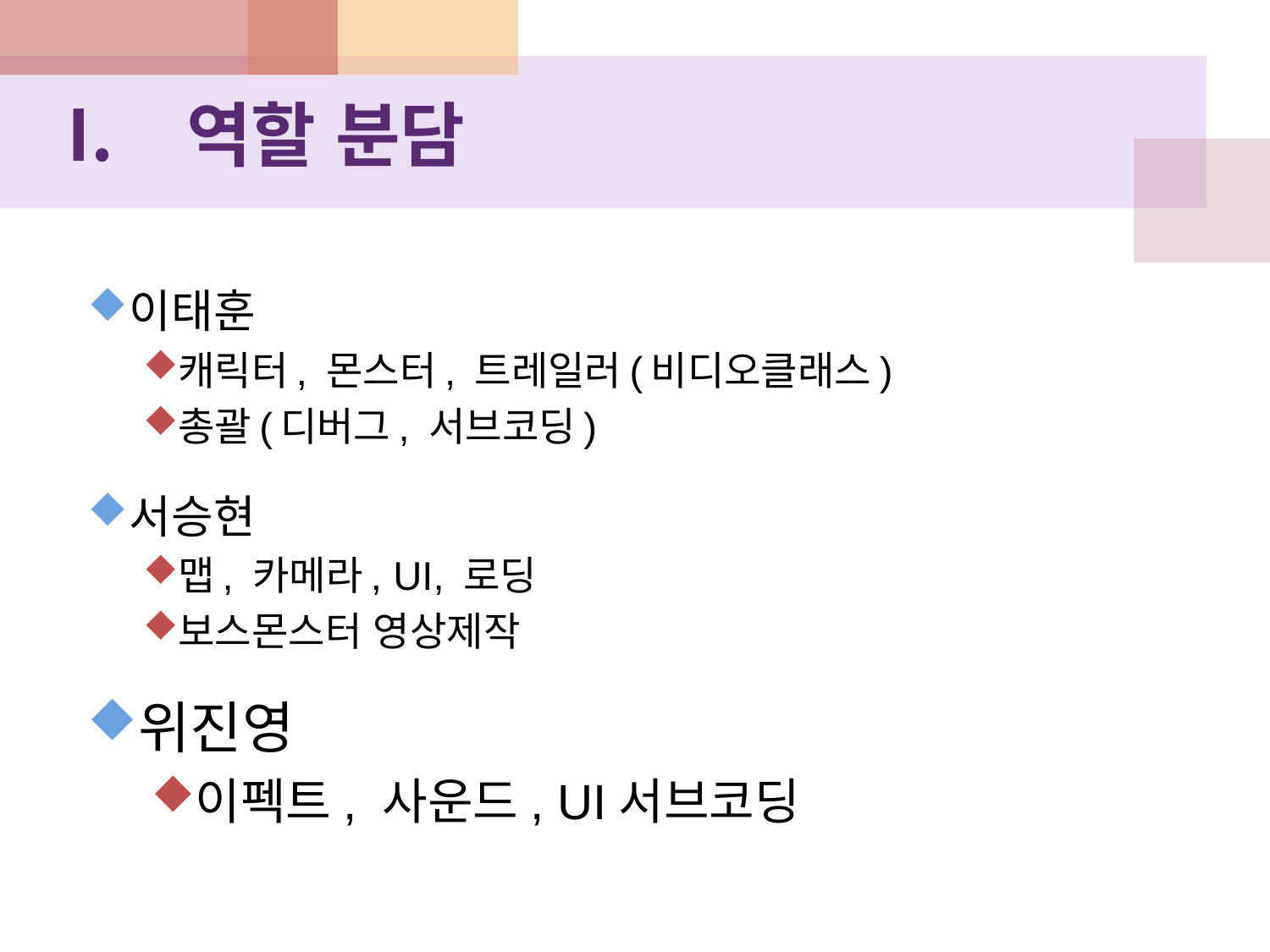

역할 분담
이태훈
캐릭터, 몬스터, 트레일러(비디오클래스)
총괄(디버그, 서브코딩)
서승현
맵, 카메라, UI, 로딩
보스몬스터 영상제작
위진영
이펙트, 사운드, UI서브코딩